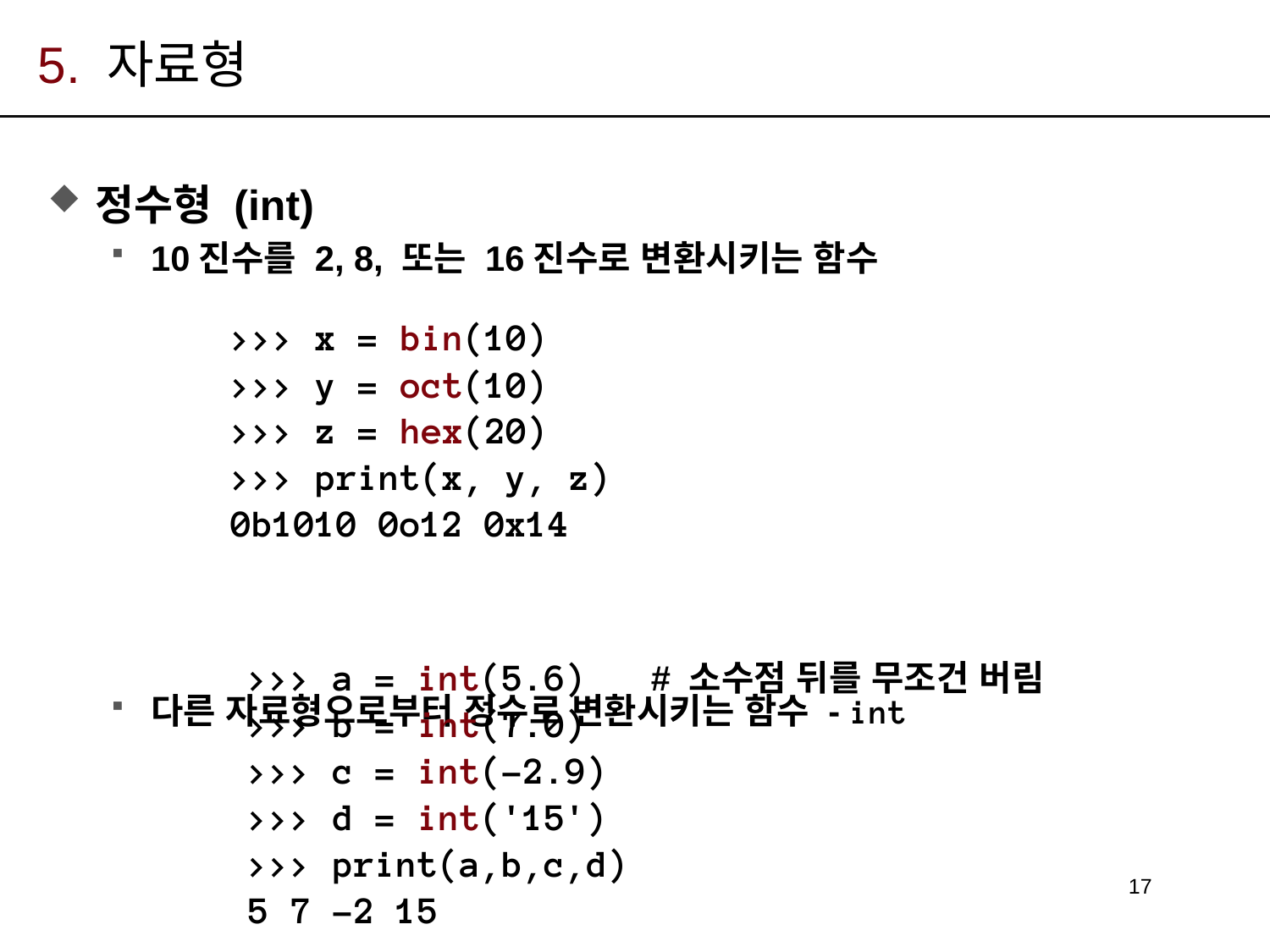

# 5. 자료형
정수형 (int)
10진수를 2, 8, 또는 16진수로 변환시키는 함수

다른 자료형으로부터 정수로 변환시키는 함수 - int
>>> x = bin(10)
>>> y = oct(10)
>>> z = hex(20)
>>> print(x, y, z)
0b1010 0o12 0x14
>>> a = int(5.6)   # 소수점 뒤를 무조건 버림
>>> b = int(7.0)
>>> c = int(-2.9)
>>> d = int('15')
>>> print(a,b,c,d)
5 7 -2 15
17